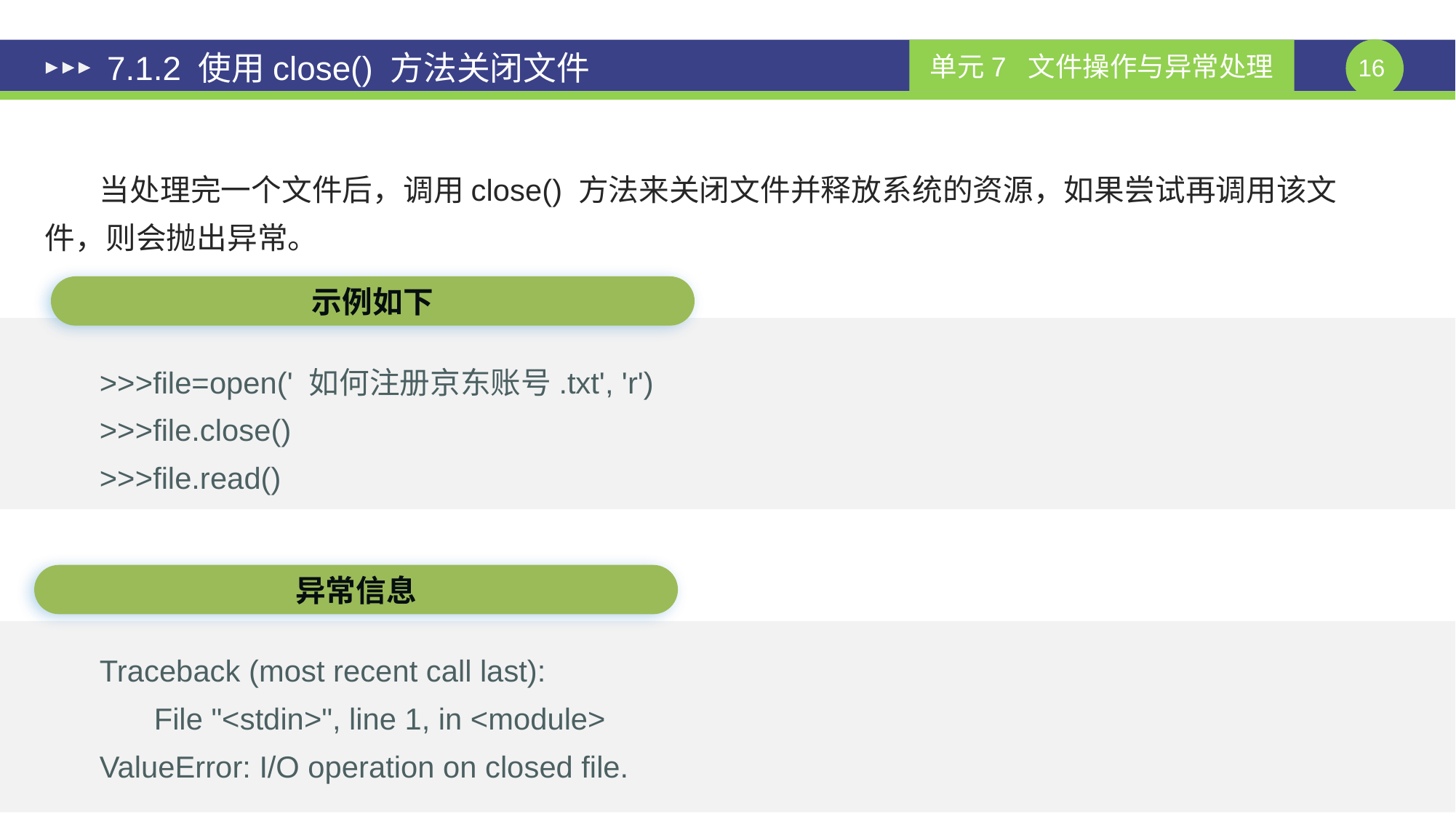

# 7.1.2 使用close() 方法关闭文件
当处理完一个文件后，调用close() 方法来关闭文件并释放系统的资源，如果尝试再调用该文件，则会抛出异常。

>>>file=open(' 如何注册京东账号.txt', 'r')
>>>file.close()
>>>file.read()

Traceback (most recent call last):
	File "<stdin>", line 1, in <module>
ValueError: I/O operation on closed file.
示例如下

异常信息